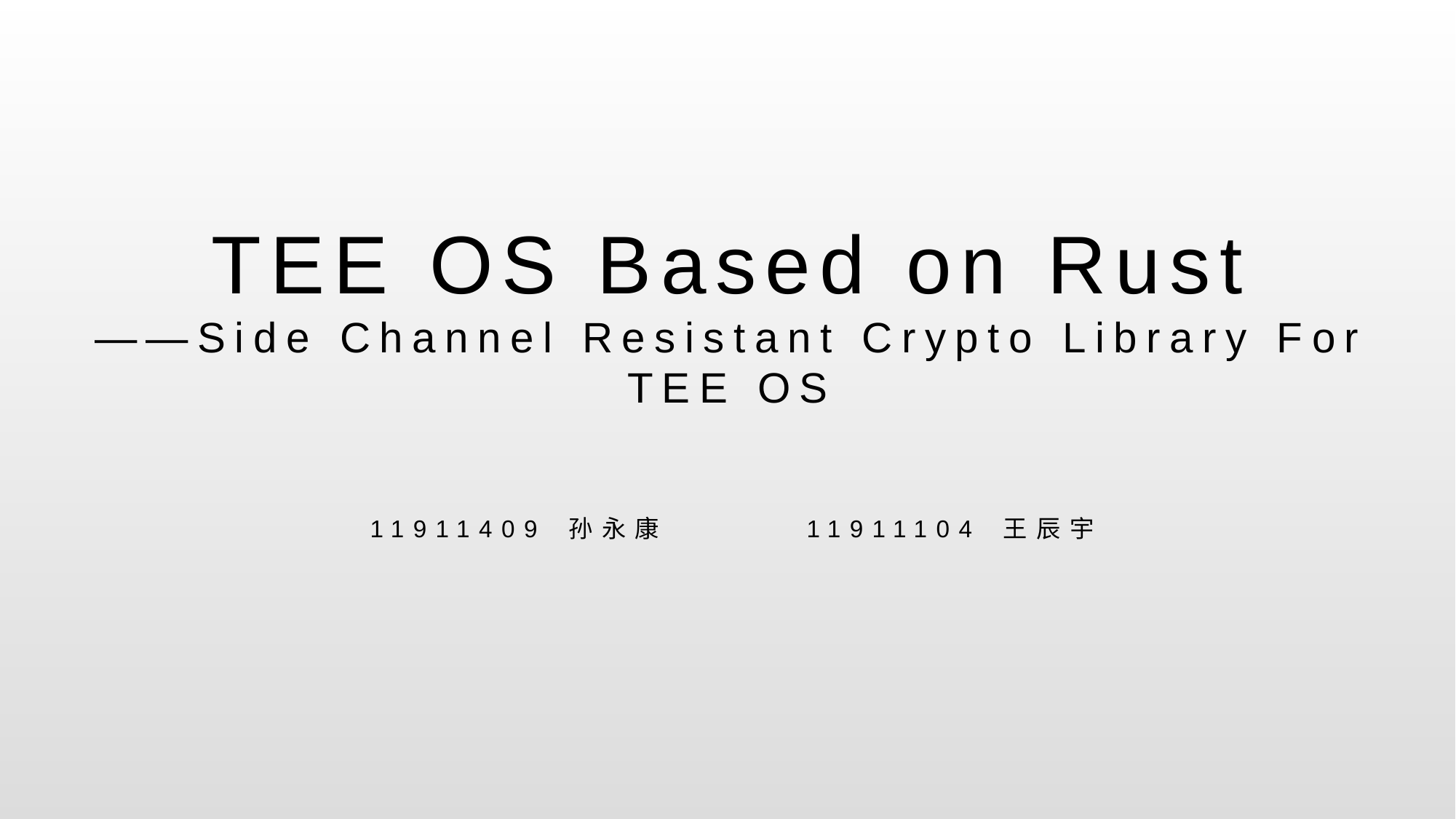

# TEE OS Based on Rust ——Side Channel Resistant Crypto Library For TEE OS 11911409 孙永康 		11911104 王辰宇